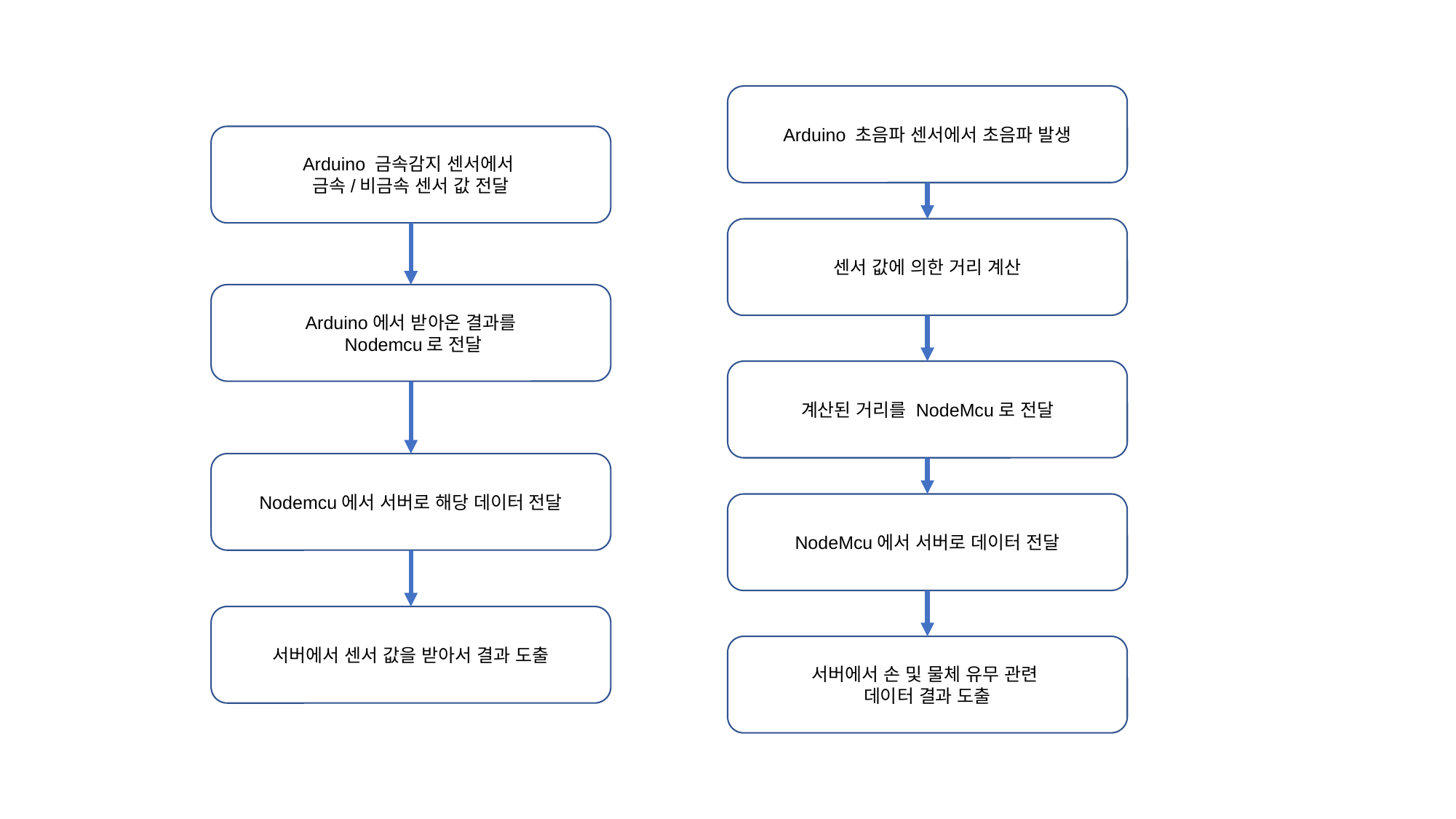

Arduino 초음파 센서에서 초음파 발생
Arduino 금속감지 센서에서
금속/비금속 센서 값 전달
센서 값에 의한 거리 계산
Arduino에서 받아온 결과를
 Nodemcu로 전달
계산된 거리를 NodeMcu로 전달
Nodemcu에서 서버로 해당 데이터 전달
NodeMcu에서 서버로 데이터 전달
서버에서 센서 값을 받아서 결과 도출
서버에서 손 및 물체 유무 관련
데이터 결과 도출